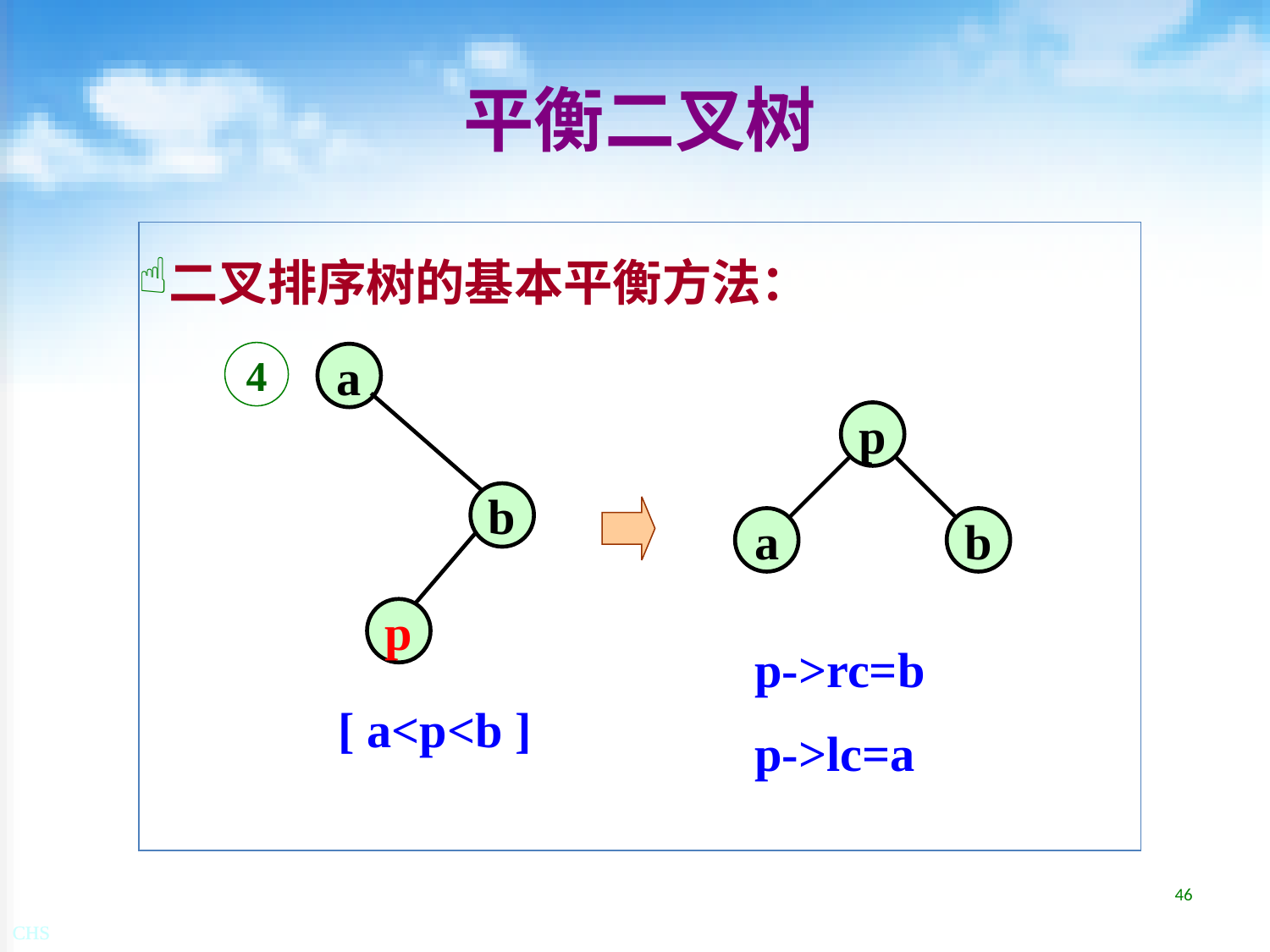

# 平衡二叉树
二叉排序树的基本平衡方法：
4
a

b

p
p

a
b

p->rc=b
p->lc=a
[ a<p<b ]
46